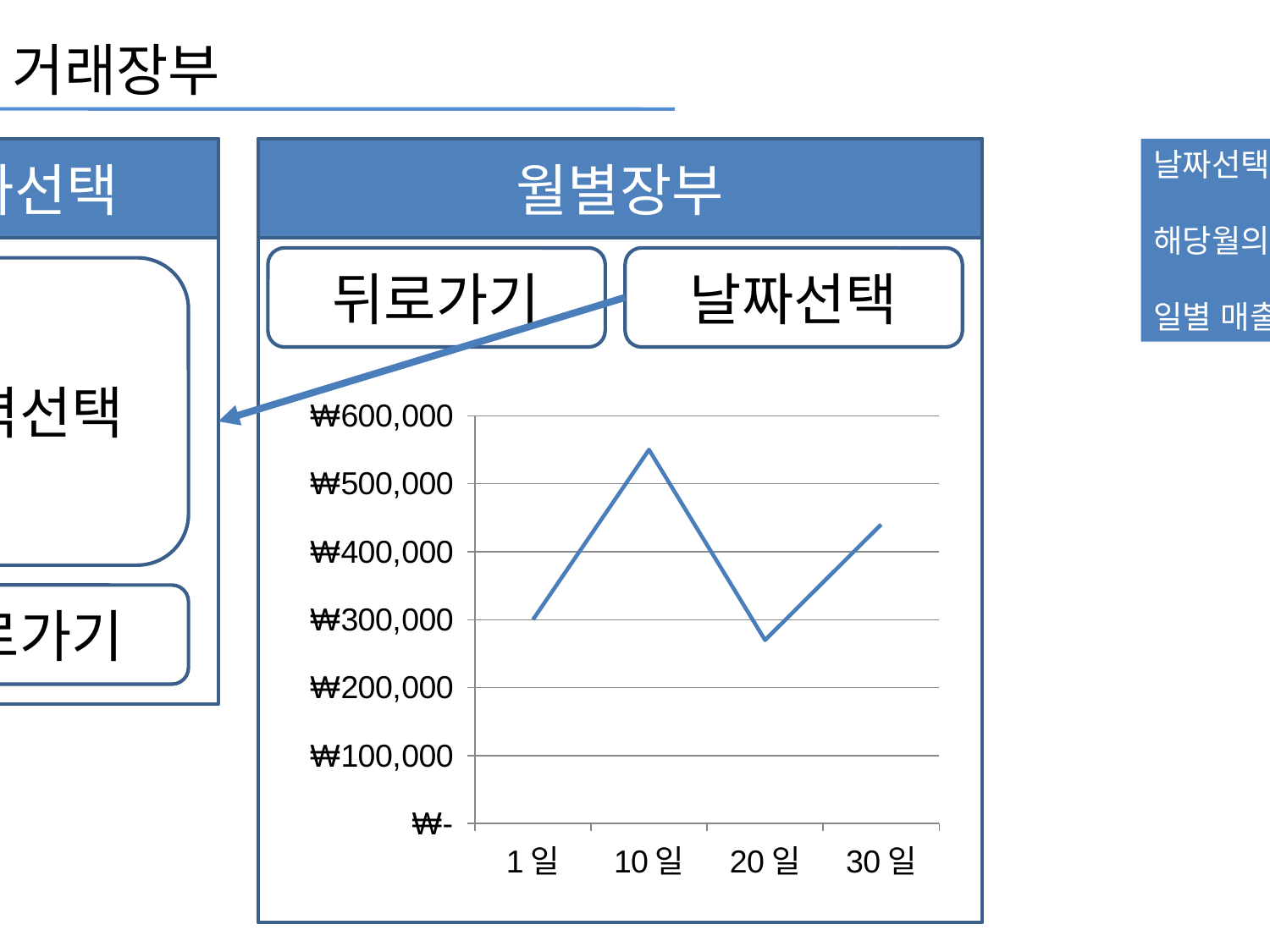

거래장부

날짜선택
월별장부
날짜선택을 클릭하여

해당월의

일별 매출추이 확인
뒤로가기
날짜선택
달력선택

### Chart

| Category | 계열 1 |
|---|---|
| 1일 | 300000.0 |
| 10일 | 550000.0 |
| 20일 | 270000.0 |
| 30일 | 440000.0 |
뒤로가기